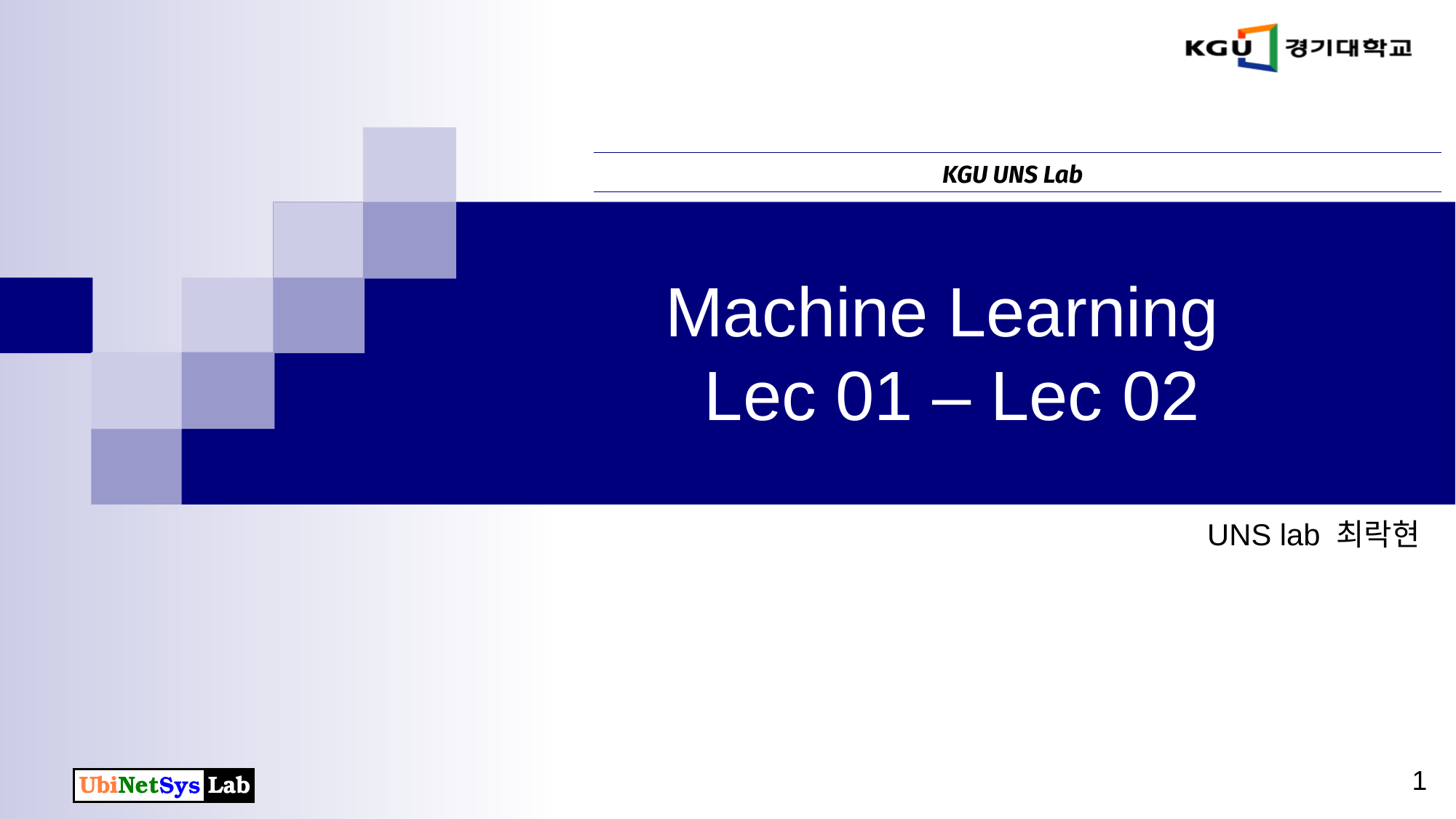

# Machine Learning Lec 01 – Lec 02
UNS lab 최락현
1